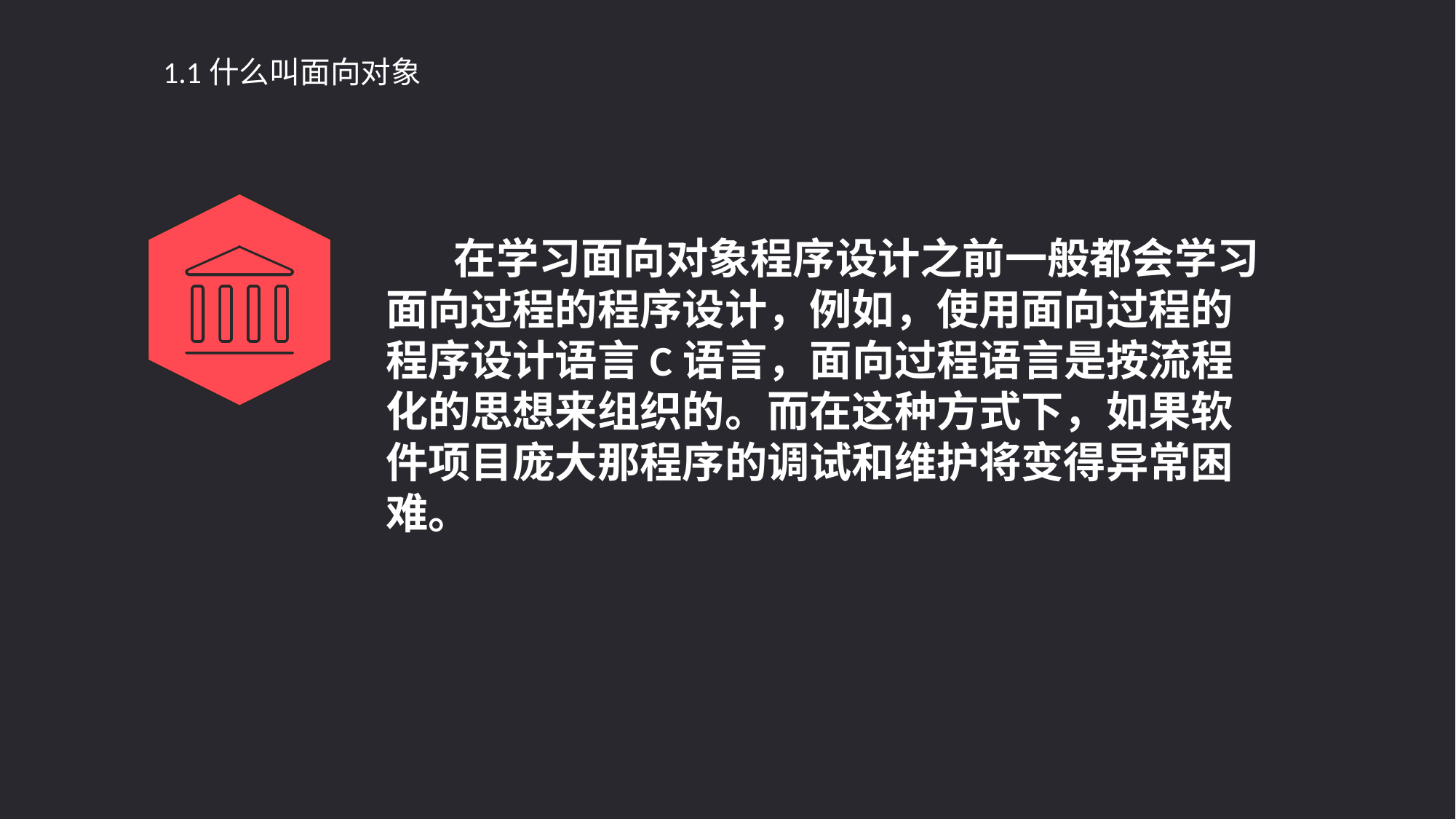

1.1什么叫面向对象

         在学习面向对象程序设计之前一般都会学习面向过程的程序设计，例如，使用面向过程的程序设计语言C语言，面向过程语言是按流程化的思想来组织的。而在这种方式下，如果软件项目庞大那程序的调试和维护将变得异常困难。